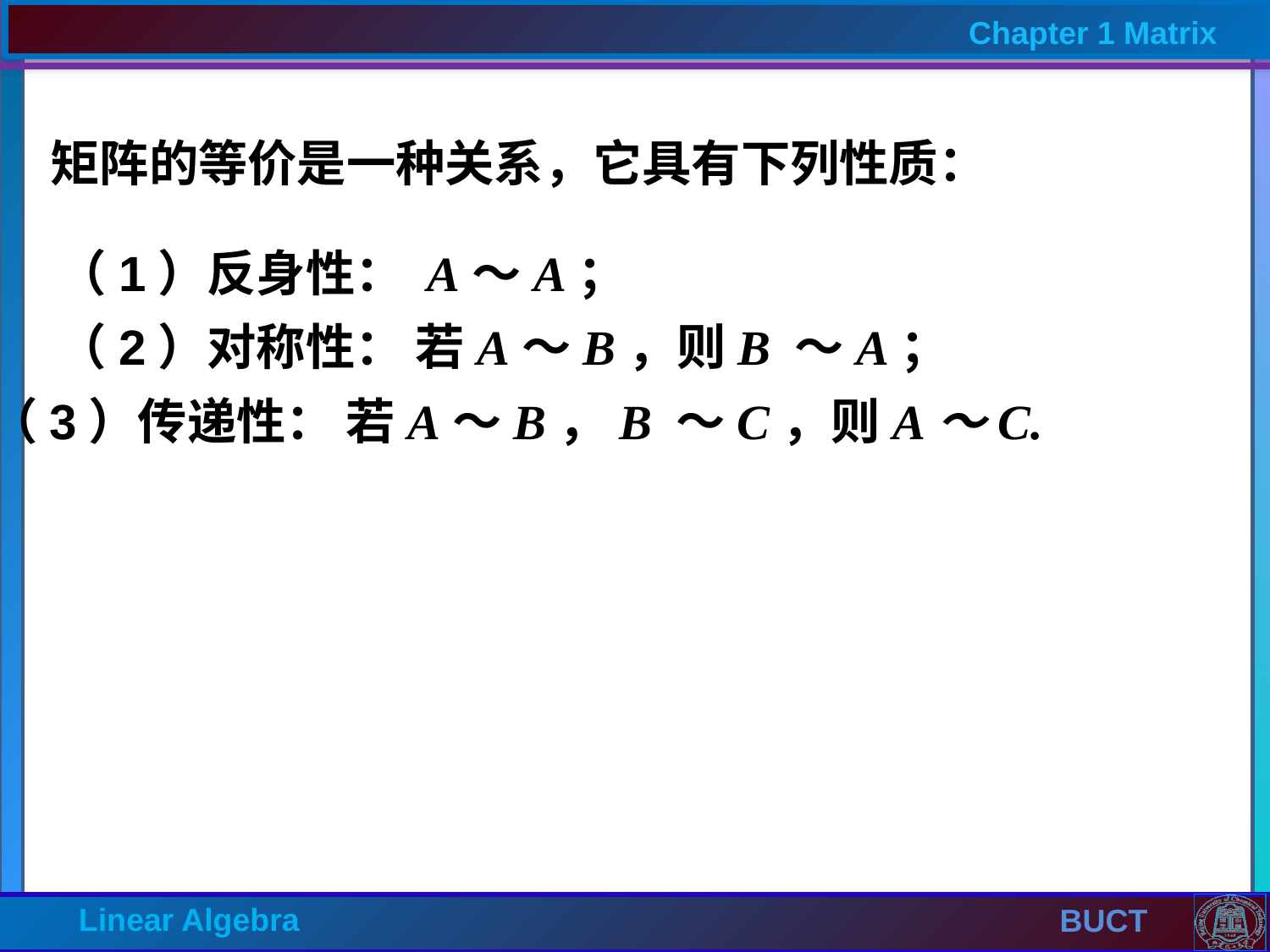

矩阵的等价是一种关系，它具有下列性质：
（1）反身性： A～A；
（2）对称性： 若A～B，则B ～A；
（3）传递性： 若A～B，B ～C，则A～C.